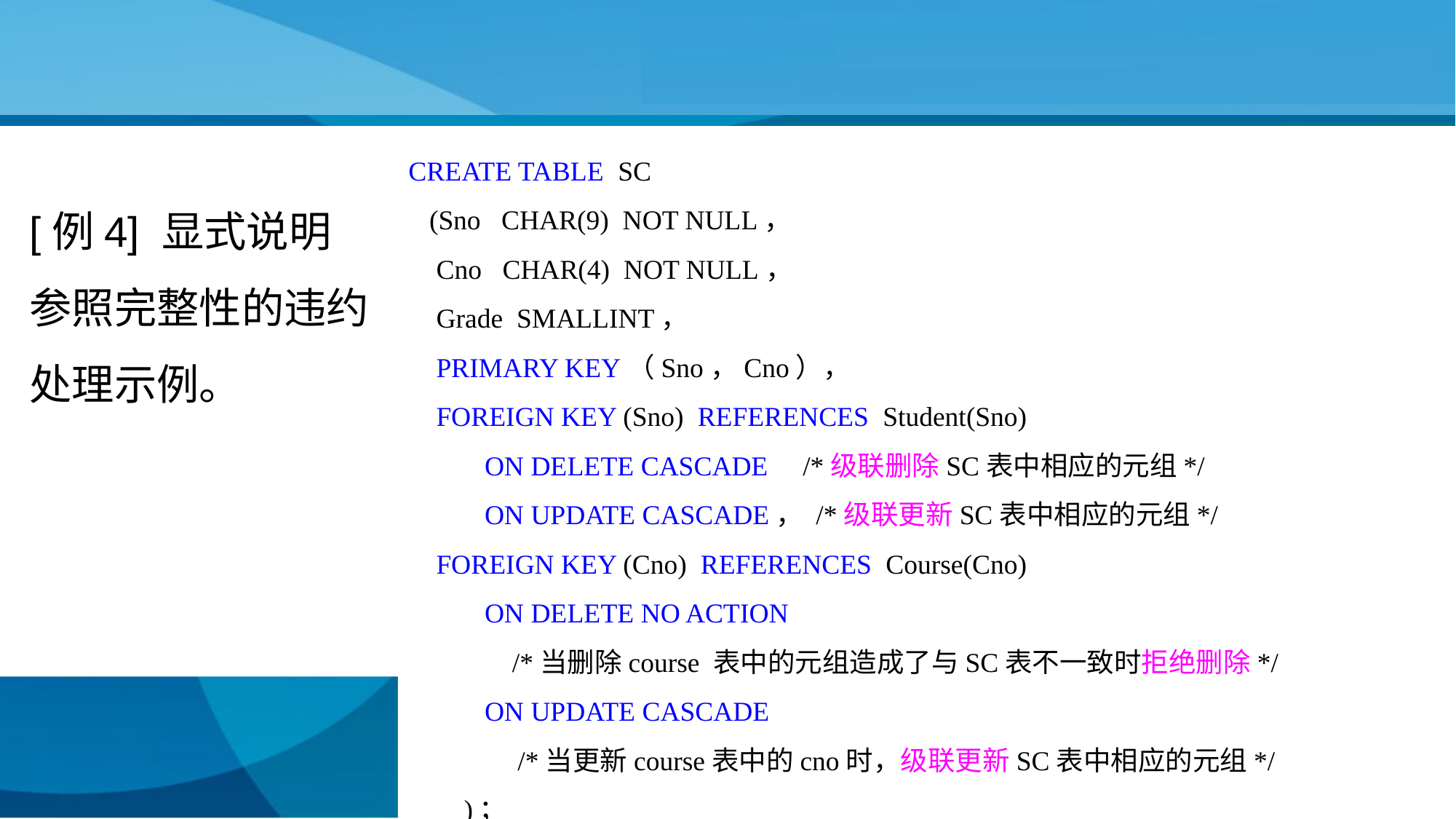

#
CREATE TABLE  SC
   (Sno   CHAR(9)  NOT NULL，
    Cno   CHAR(4)  NOT NULL，
    Grade  SMALLINT，
    PRIMARY KEY（Sno，Cno），
    FOREIGN KEY (Sno)  REFERENCES  Student(Sno)
           ON DELETE CASCADE     /*级联删除SC表中相应的元组*/
           ON UPDATE CASCADE， /*级联更新SC表中相应的元组*/
    FOREIGN KEY (Cno)  REFERENCES  Course(Cno)
           ON DELETE NO ACTION
               /*当删除course 表中的元组造成了与SC表不一致时拒绝删除*/
           ON UPDATE CASCADE
      	/*当更新course表中的cno时，级联更新SC表中相应的元组*/
        )；
[例4] 显式说明参照完整性的违约处理示例。